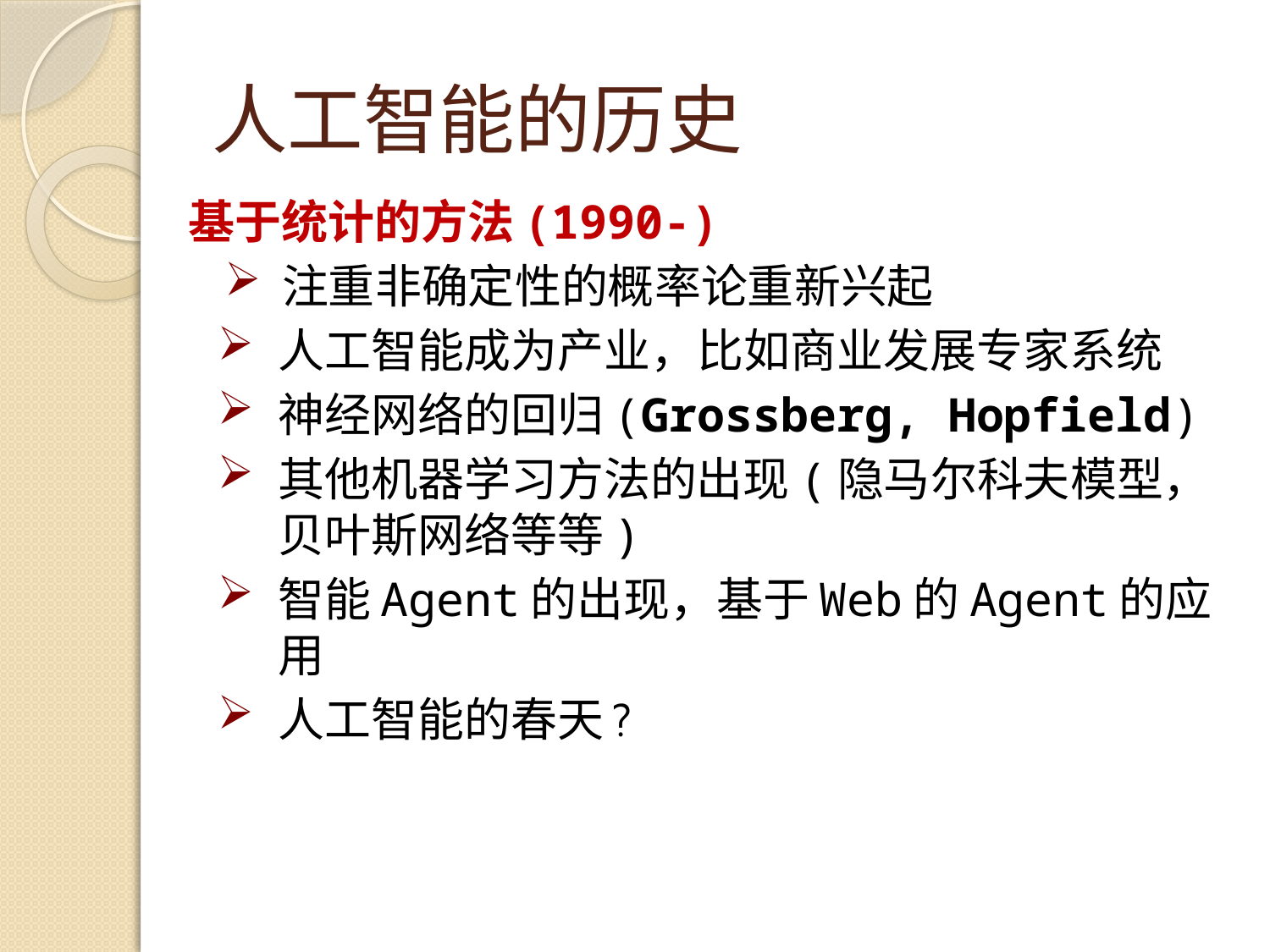

# 人工智能的历史
基于统计的方法(1990-)
 注重非确定性的概率论重新兴起
人工智能成为产业，比如商业发展专家系统
神经网络的回归(Grossberg, Hopfield)
其他机器学习方法的出现(隐马尔科夫模型，贝叶斯网络等等)
智能Agent的出现，基于Web的Agent的应用
人工智能的春天?